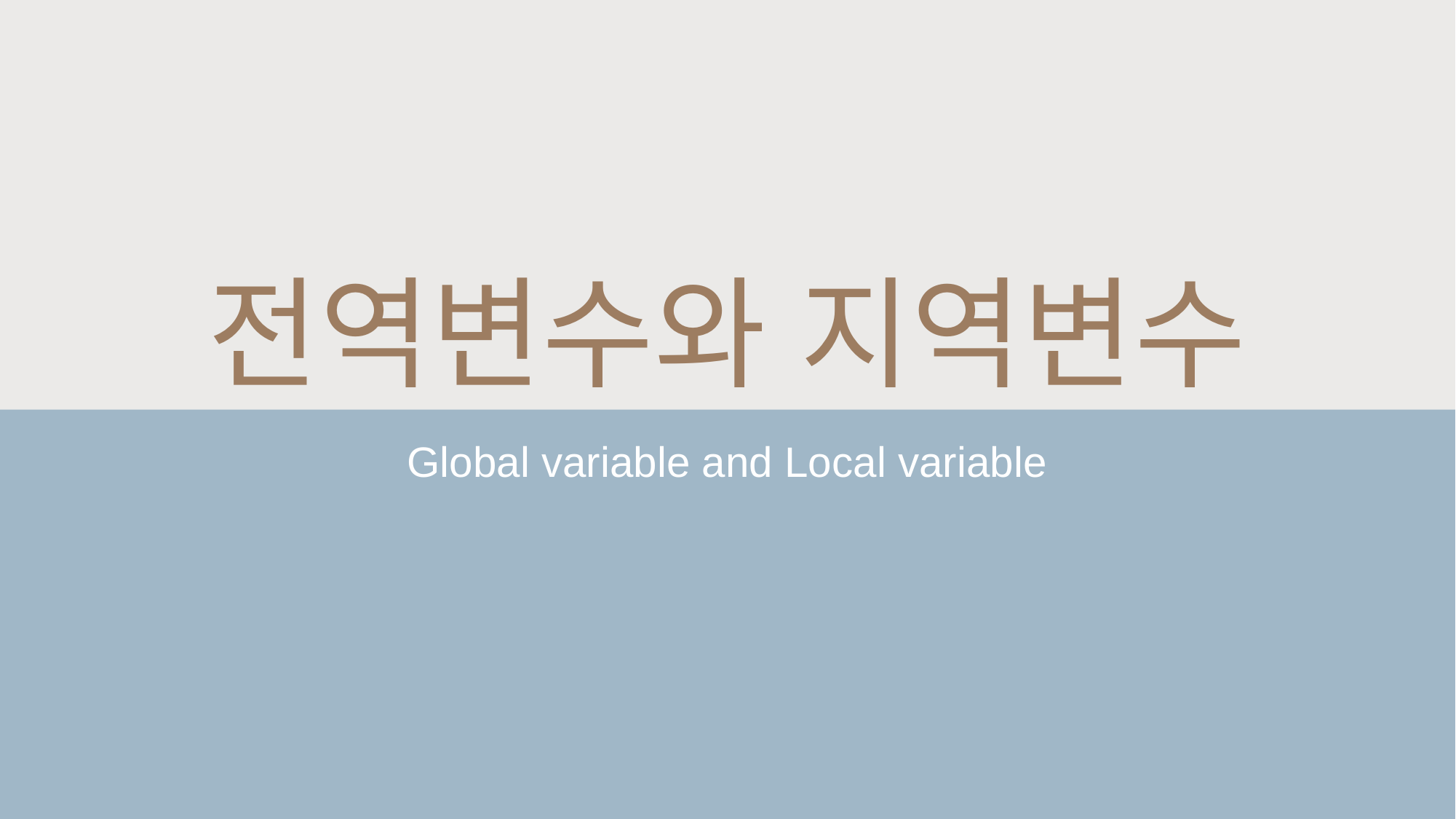

전역변수와 지역변수

Global variable and Local variable